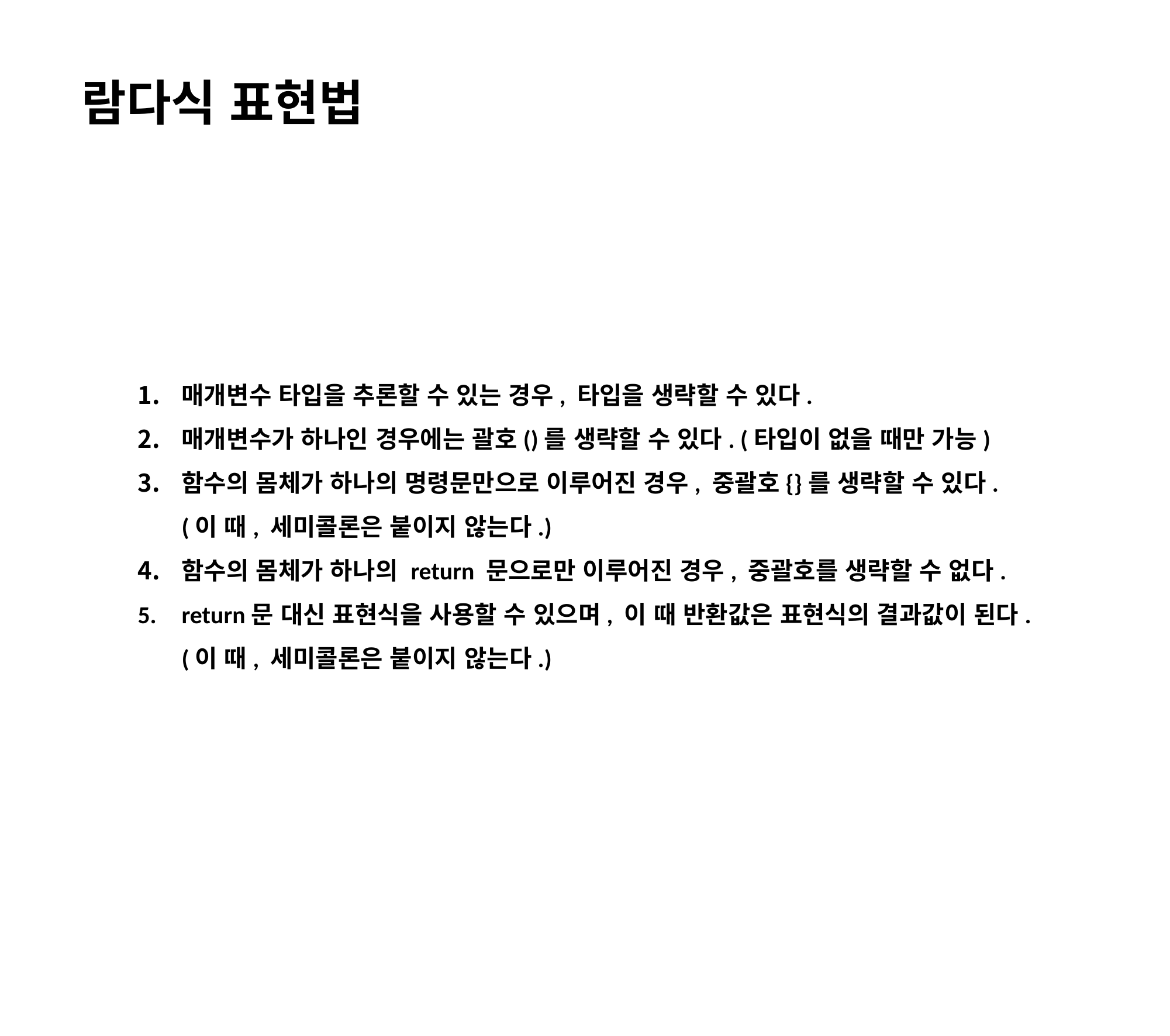

람다식 표현법
매개변수 타입을 추론할 수 있는 경우, 타입을 생략할 수 있다.
매개변수가 하나인 경우에는 괄호()를 생략할 수 있다. (타입이 없을 때만 가능)
함수의 몸체가 하나의 명령문만으로 이루어진 경우, 중괄호{}를 생략할 수 있다.
(이 때, 세미콜론은 붙이지 않는다.)
함수의 몸체가 하나의 return 문으로만 이루어진 경우, 중괄호를 생략할 수 없다.
return문 대신 표현식을 사용할 수 있으며, 이 때 반환값은 표현식의 결과값이 된다.
(이 때, 세미콜론은 붙이지 않는다.)